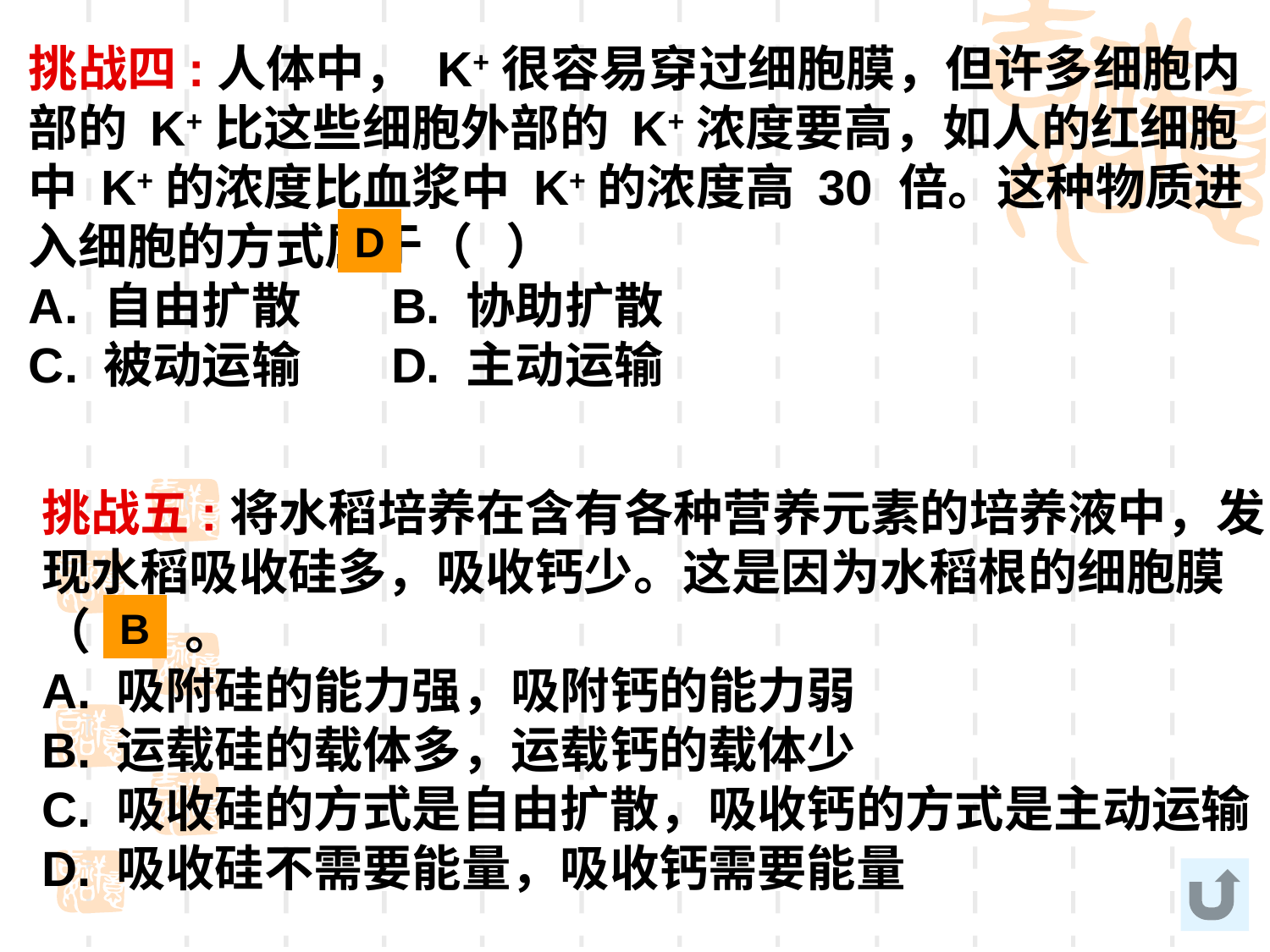

挑战四:人体中， K+很容易穿过细胞膜，但许多细胞内部的 K+比这些细胞外部的 K+浓度要高，如人的红细胞中 K+的浓度比血浆中 K+的浓度高 30 倍。这种物质进入细胞的方式属于（   ）
A. 自由扩散       B. 协助扩散
C. 被动运输       D. 主动运输
D
挑战五:将水稻培养在含有各种营养元素的培养液中，发现水稻吸收硅多，吸收钙少。这是因为水稻根的细胞膜（    ）。
A. 吸附硅的能力强，吸附钙的能力弱
B. 运载硅的载体多，运载钙的载体少
C. 吸收硅的方式是自由扩散，吸收钙的方式是主动运输
D. 吸收硅不需要能量，吸收钙需要能量
B